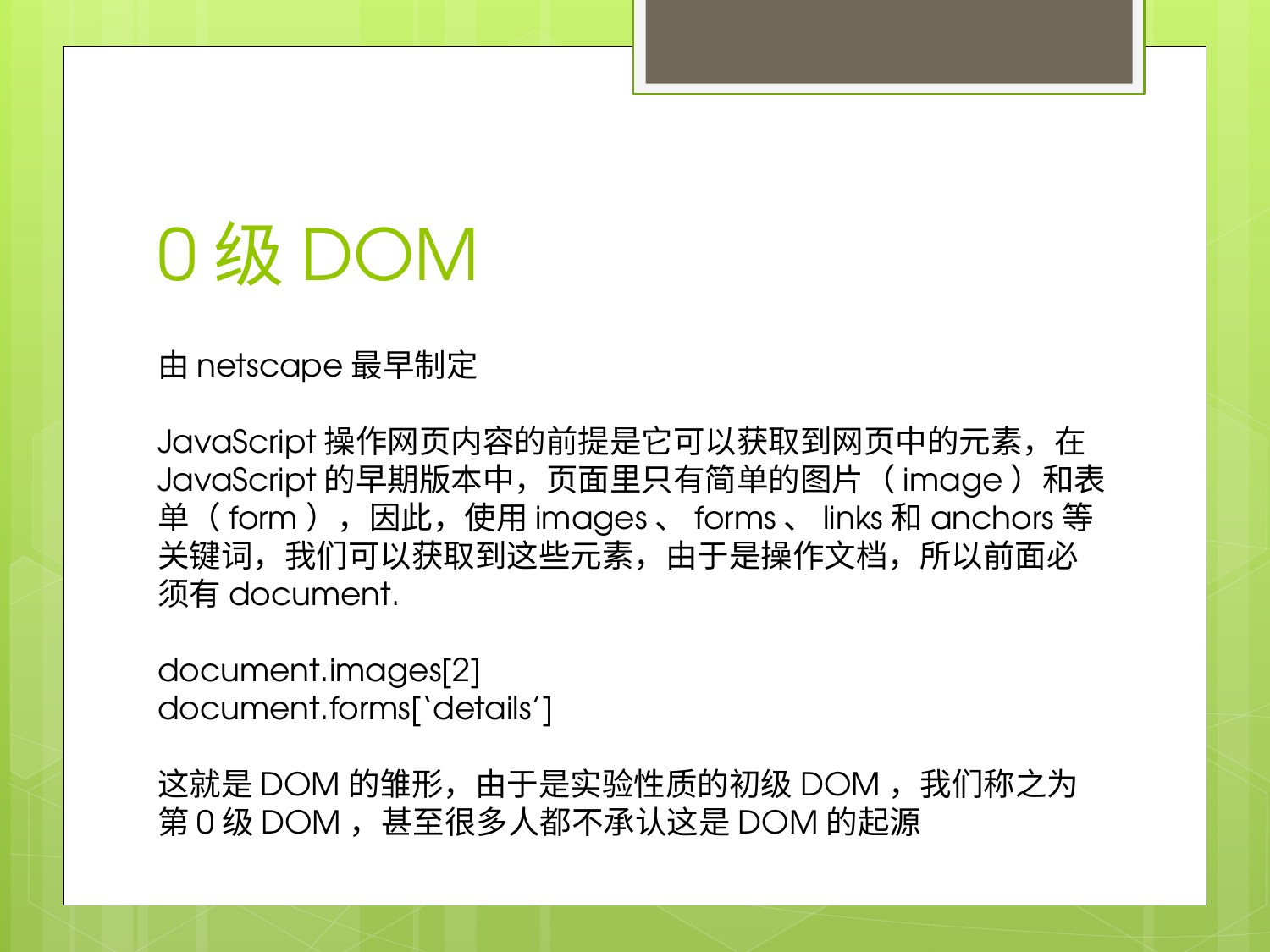

# 0级DOM
由netscape最早制定

JavaScript操作网页内容的前提是它可以获取到网页中的元素，在JavaScript的早期版本中，页面里只有简单的图片（image）和表单（form），因此，使用images、forms、links和anchors等关键词，我们可以获取到这些元素，由于是操作文档，所以前面必须有document.

document.images[2]
document.forms[‘details’]

这就是DOM的雏形，由于是实验性质的初级DOM，我们称之为第0级DOM，甚至很多人都不承认这是DOM的起源